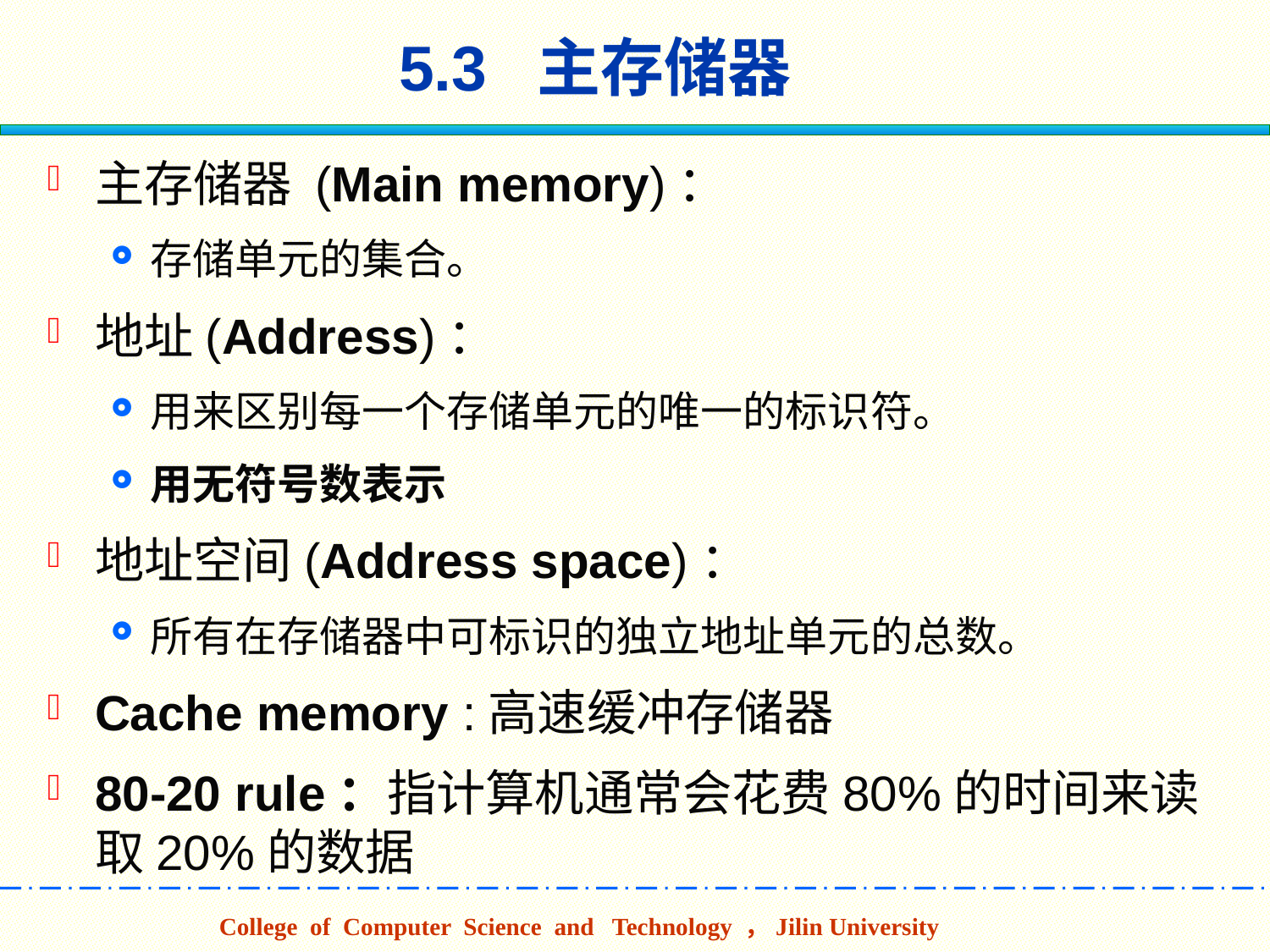

5.3  主存储器
主存储器 (Main memory)：
存储单元的集合。
地址(Address)：
用来区别每一个存储单元的唯一的标识符。
用无符号数表示
地址空间(Address space)：
所有在存储器中可标识的独立地址单元的总数。
Cache memory :高速缓冲存储器
80-20 rule：指计算机通常会花费80%的时间来读取20%的数据